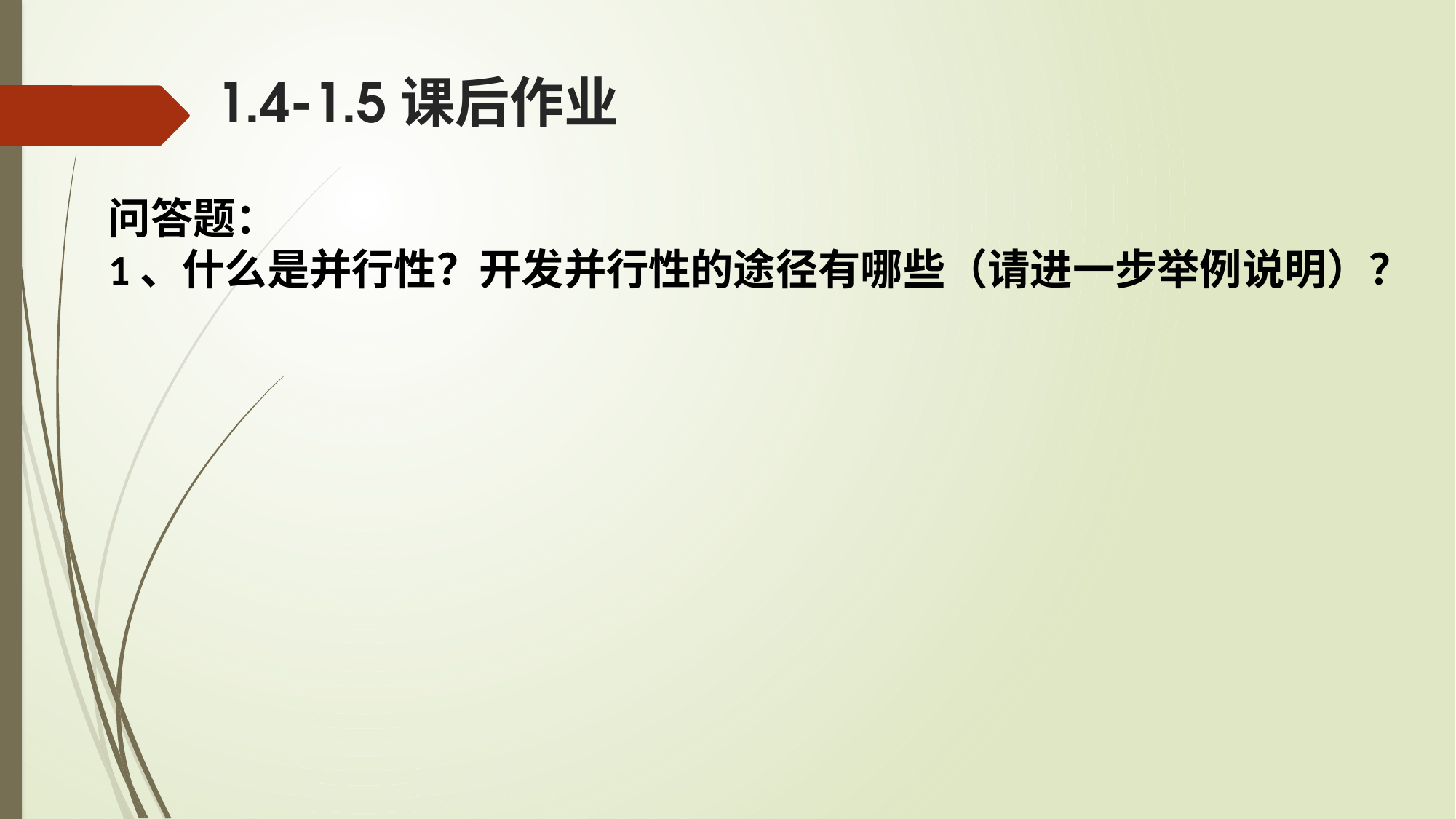

# 1.4-1.5课后作业
问答题：
1、什么是并行性？开发并行性的途径有哪些（请进一步举例说明）？